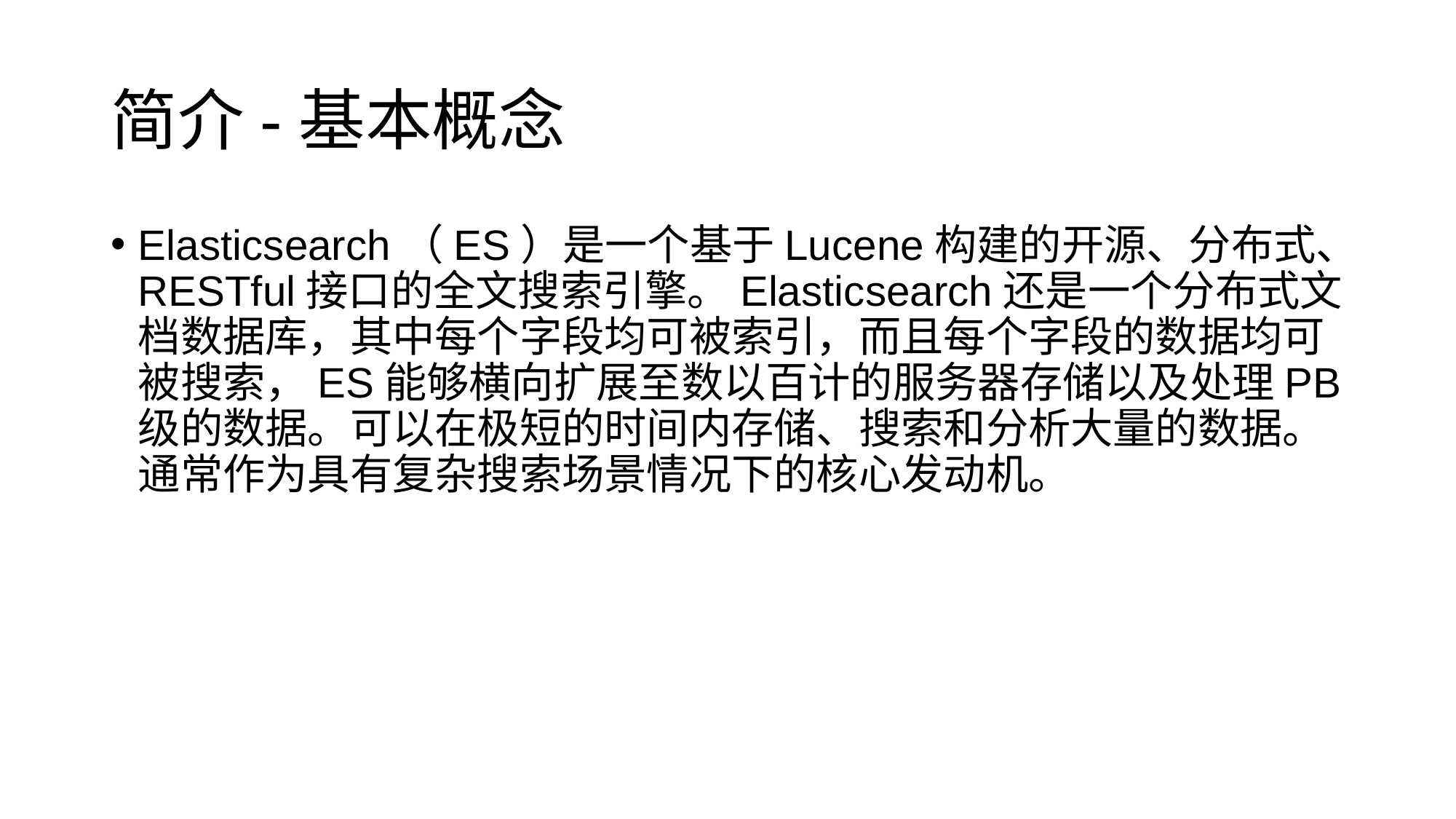

# 简介-基本概念
Elasticsearch（ES）是一个基于Lucene构建的开源、分布式、RESTful接口的全文搜索引擎。Elasticsearch还是一个分布式文档数据库，其中每个字段均可被索引，而且每个字段的数据均可被搜索，ES能够横向扩展至数以百计的服务器存储以及处理PB级的数据。可以在极短的时间内存储、搜索和分析大量的数据。通常作为具有复杂搜索场景情况下的核心发动机。